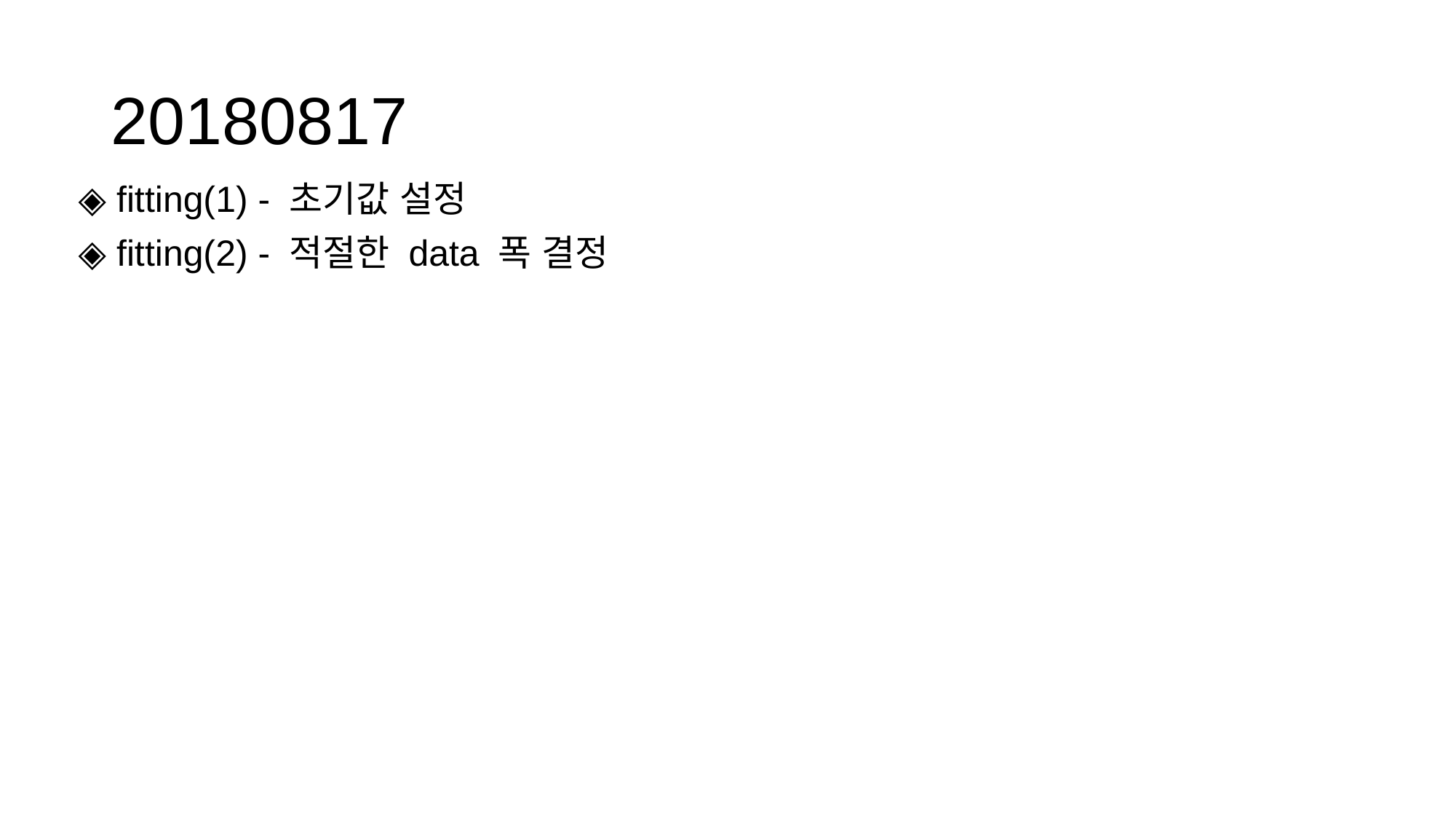

# 20180817
◈ fitting(1) - 초기값 설정
◈ fitting(2) - 적절한 data 폭 결정